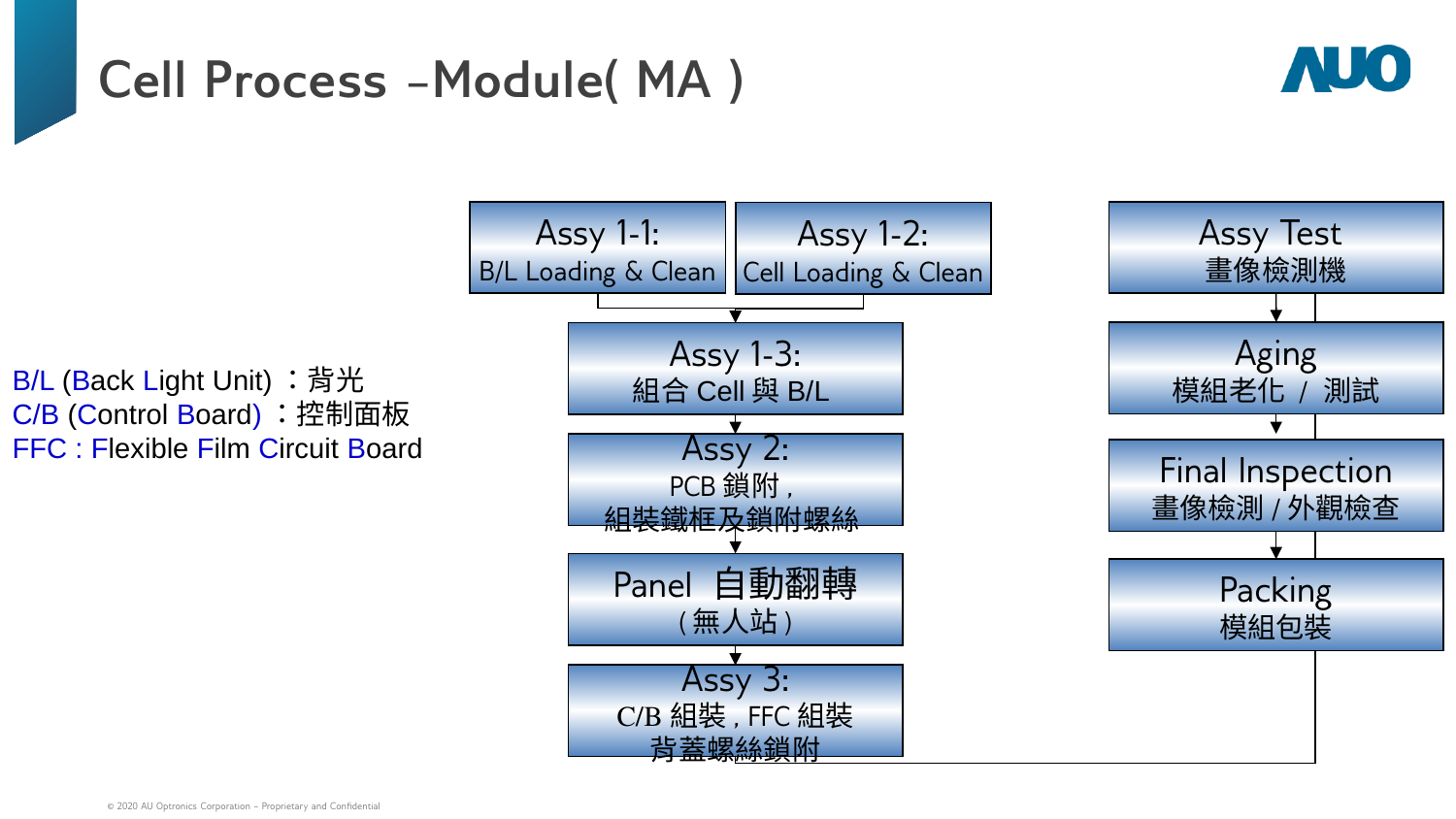

# Cell Process –Module( MA )
Assy 1-1:
B/L Loading & Clean
Assy Test
畫像檢測機
Assy 1-2:
Cell Loading & Clean

Aging
模組老化 / 測試
Assy 1-3:
組合Cell與B/L
Assy 2:
PCB鎖附,
組裝鐵框及鎖附螺絲
Final Inspection
畫像檢測/外觀檢查
Panel 自動翻轉
(無人站)
Packing
模組包裝
Assy 3:
C/B組裝, FFC組裝
背蓋螺絲鎖附
B/L (Back Light Unit)：背光
C/B (Control Board)：控制面板
FFC : Flexible Film Circuit Board